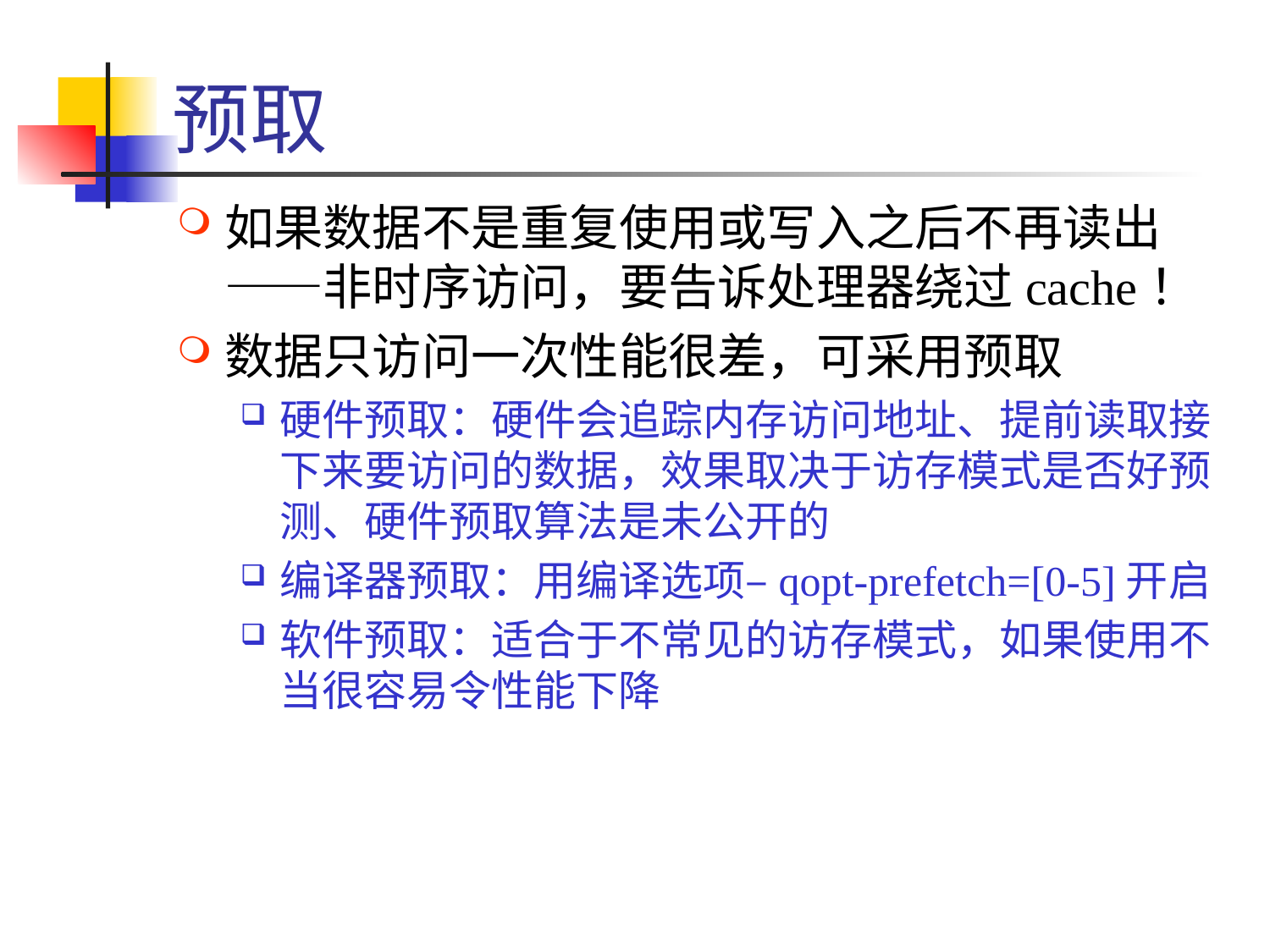

# 预取
如果数据不是重复使用或写入之后不再读出——非时序访问，要告诉处理器绕过cache！
数据只访问一次性能很差，可采用预取
硬件预取：硬件会追踪内存访问地址、提前读取接下来要访问的数据，效果取决于访存模式是否好预测、硬件预取算法是未公开的
编译器预取：用编译选项–qopt-prefetch=[0-5]开启
软件预取：适合于不常见的访存模式，如果使用不当很容易令性能下降